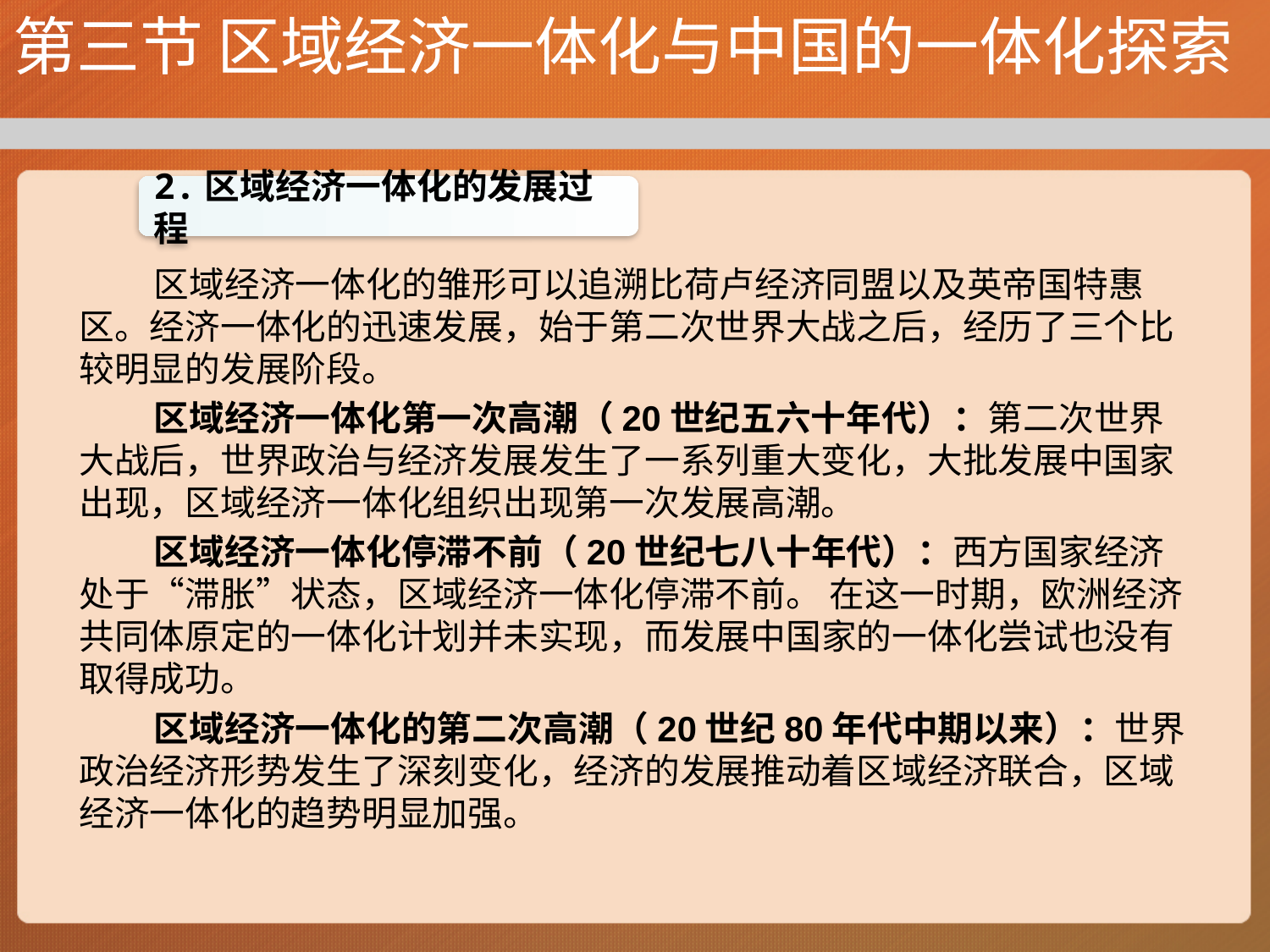

# 第三节 区域经济一体化与中国的一体化探索
2.区域经济一体化的发展过程

区域经济一体化的雏形可以追溯比荷卢经济同盟以及英帝国特惠区。经济一体化的迅速发展，始于第二次世界大战之后，经历了三个比较明显的发展阶段。
区域经济一体化第一次高潮（20世纪五六十年代）：第二次世界大战后，世界政治与经济发展发生了一系列重大变化，大批发展中国家出现，区域经济一体化组织出现第一次发展高潮。
区域经济一体化停滞不前（20世纪七八十年代）：西方国家经济处于“滞胀”状态，区域经济一体化停滞不前。 在这一时期，欧洲经济共同体原定的一体化计划并未实现，而发展中国家的一体化尝试也没有取得成功。
区域经济一体化的第二次高潮（20世纪80年代中期以来）：世界政治经济形势发生了深刻变化，经济的发展推动着区域经济联合，区域经济一体化的趋势明显加强。